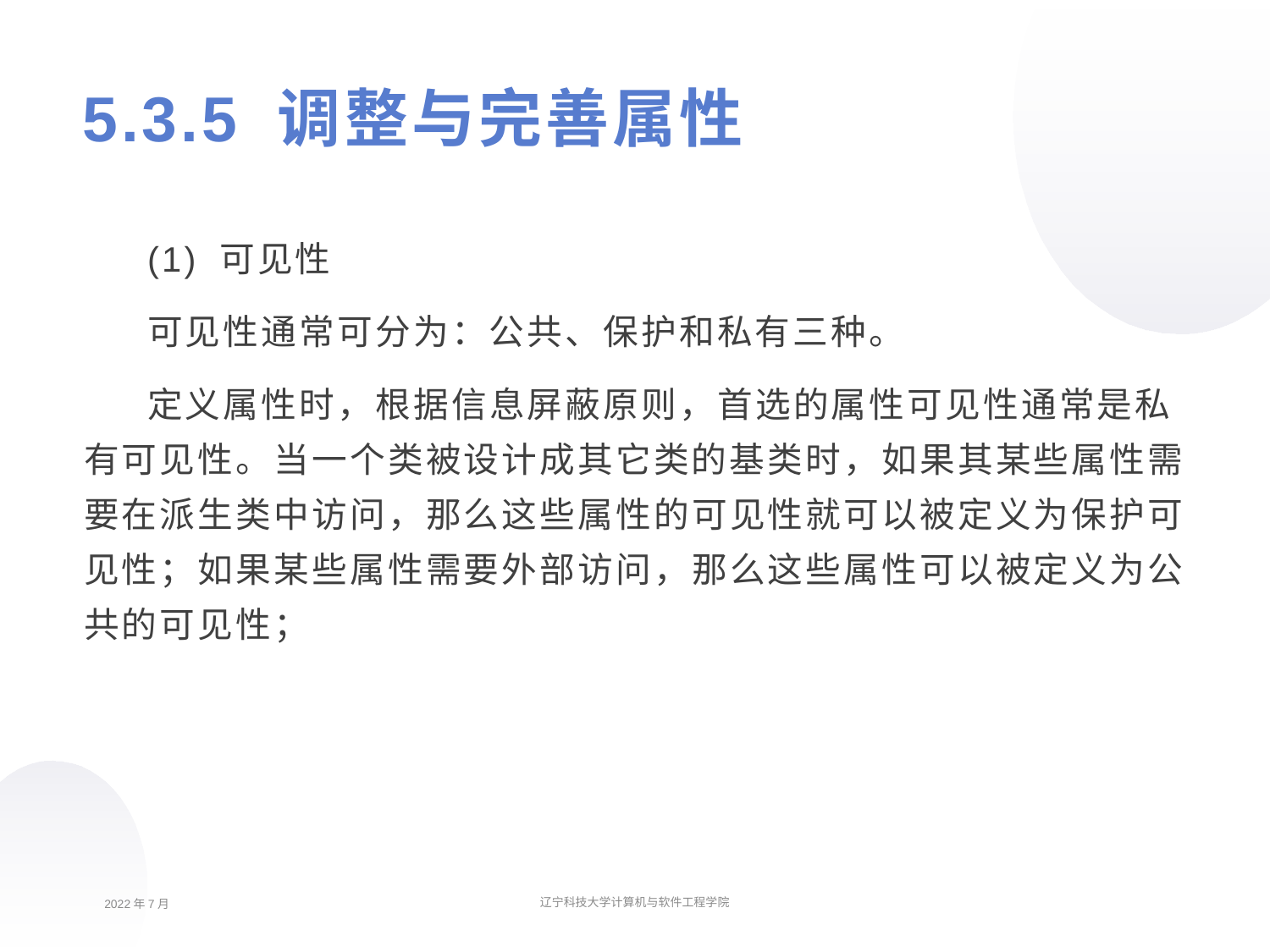

# 5.3.5 调整与完善属性
(1) 可见性
可见性通常可分为：公共、保护和私有三种。
定义属性时，根据信息屏蔽原则，首选的属性可见性通常是私有可见性。当一个类被设计成其它类的基类时，如果其某些属性需要在派生类中访问，那么这些属性的可见性就可以被定义为保护可见性；如果某些属性需要外部访问，那么这些属性可以被定义为公共的可见性；

2022年7月
辽宁科技大学计算机与软件工程学院
103